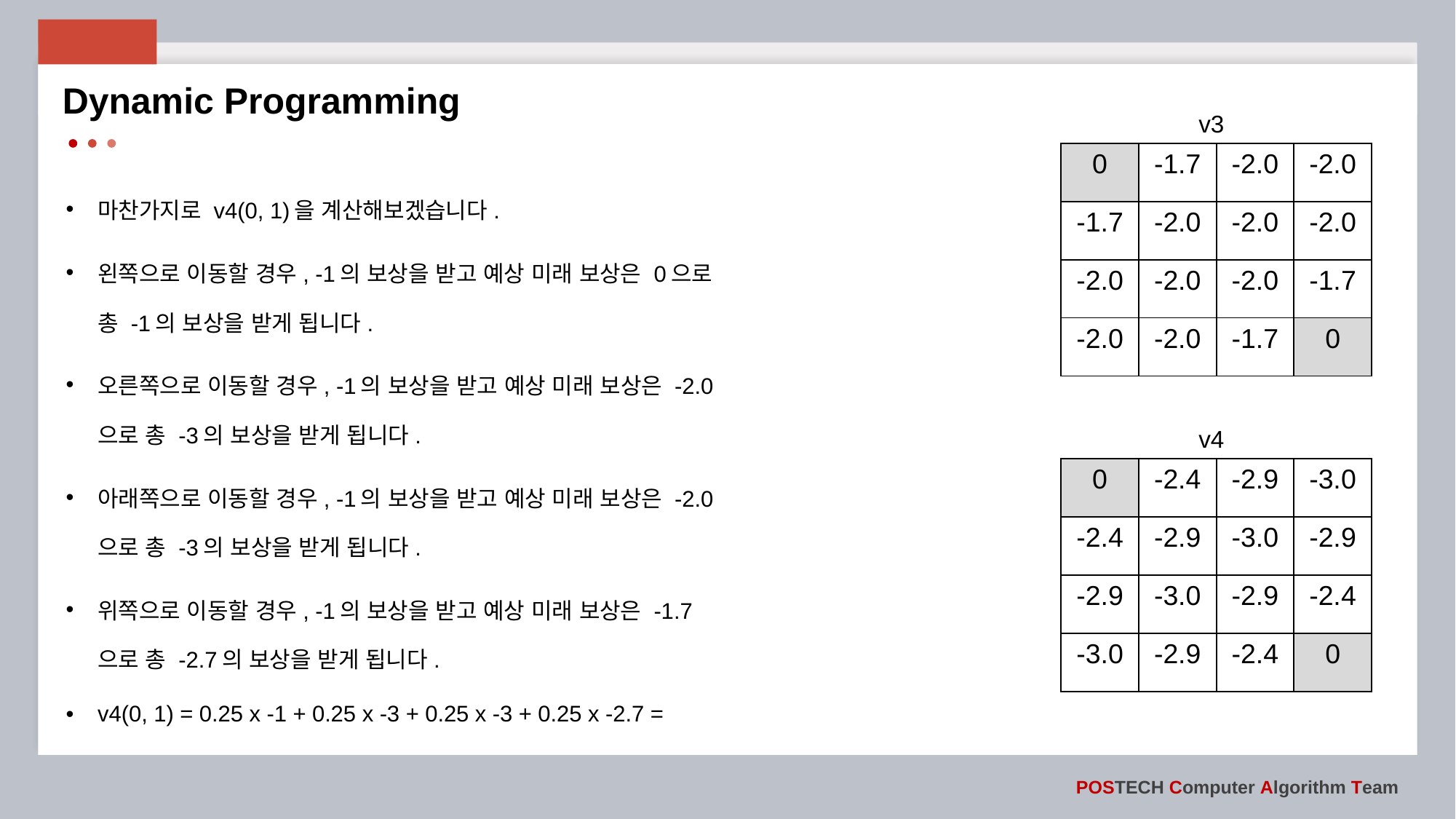

Dynamic Programming

v3
| 0 | -1.7 | -2.0 | -2.0 |
| --- | --- | --- | --- |
| -1.7 | -2.0 | -2.0 | -2.0 |
| -2.0 | -2.0 | -2.0 | -1.7 |
| -2.0 | -2.0 | -1.7 | 0 |
마찬가지로 v4(0, 1)을 계산해보겠습니다.
왼쪽으로 이동할 경우, -1의 보상을 받고 예상 미래 보상은 0으로 총 -1의 보상을 받게 됩니다.
오른쪽으로 이동할 경우, -1의 보상을 받고 예상 미래 보상은 -2.0으로 총 -3의 보상을 받게 됩니다.
아래쪽으로 이동할 경우, -1의 보상을 받고 예상 미래 보상은 -2.0으로 총 -3의 보상을 받게 됩니다.
위쪽으로 이동할 경우, -1의 보상을 받고 예상 미래 보상은 -1.7으로 총 -2.7의 보상을 받게 됩니다.
v4(0, 1) = 0.25 x -1 + 0.25 x -3 + 0.25 x -3 + 0.25 x -2.7 =
v4
| 0 | -2.4 | -2.9 | -3.0 |
| --- | --- | --- | --- |
| -2.4 | -2.9 | -3.0 | -2.9 |
| -2.9 | -3.0 | -2.9 | -2.4 |
| -3.0 | -2.9 | -2.4 | 0 |